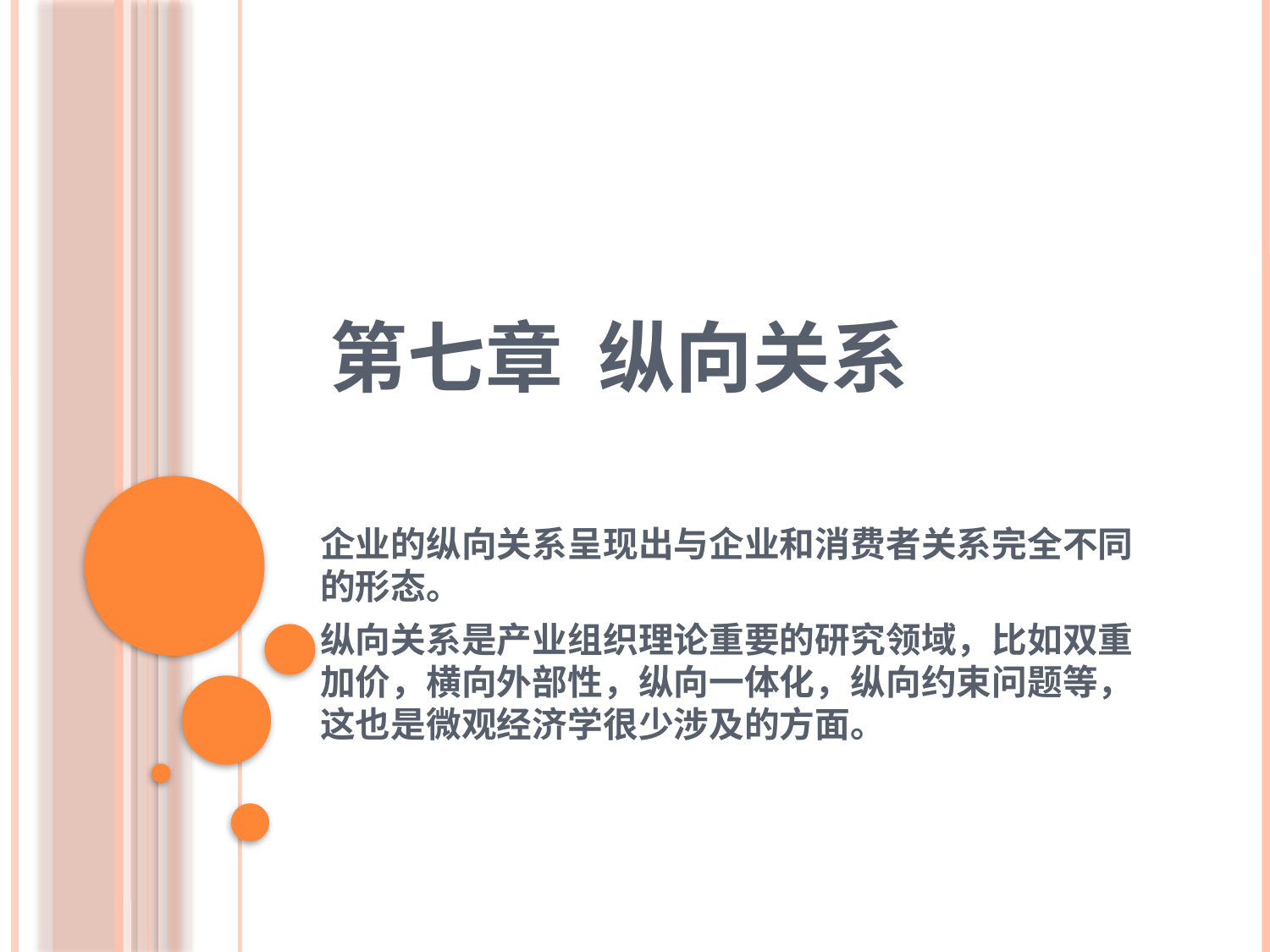

# 第七章  纵向关系
企业的纵向关系呈现出与企业和消费者关系完全不同的形态。
纵向关系是产业组织理论重要的研究领域，比如双重加价，横向外部性，纵向一体化，纵向约束问题等，这也是微观经济学很少涉及的方面。